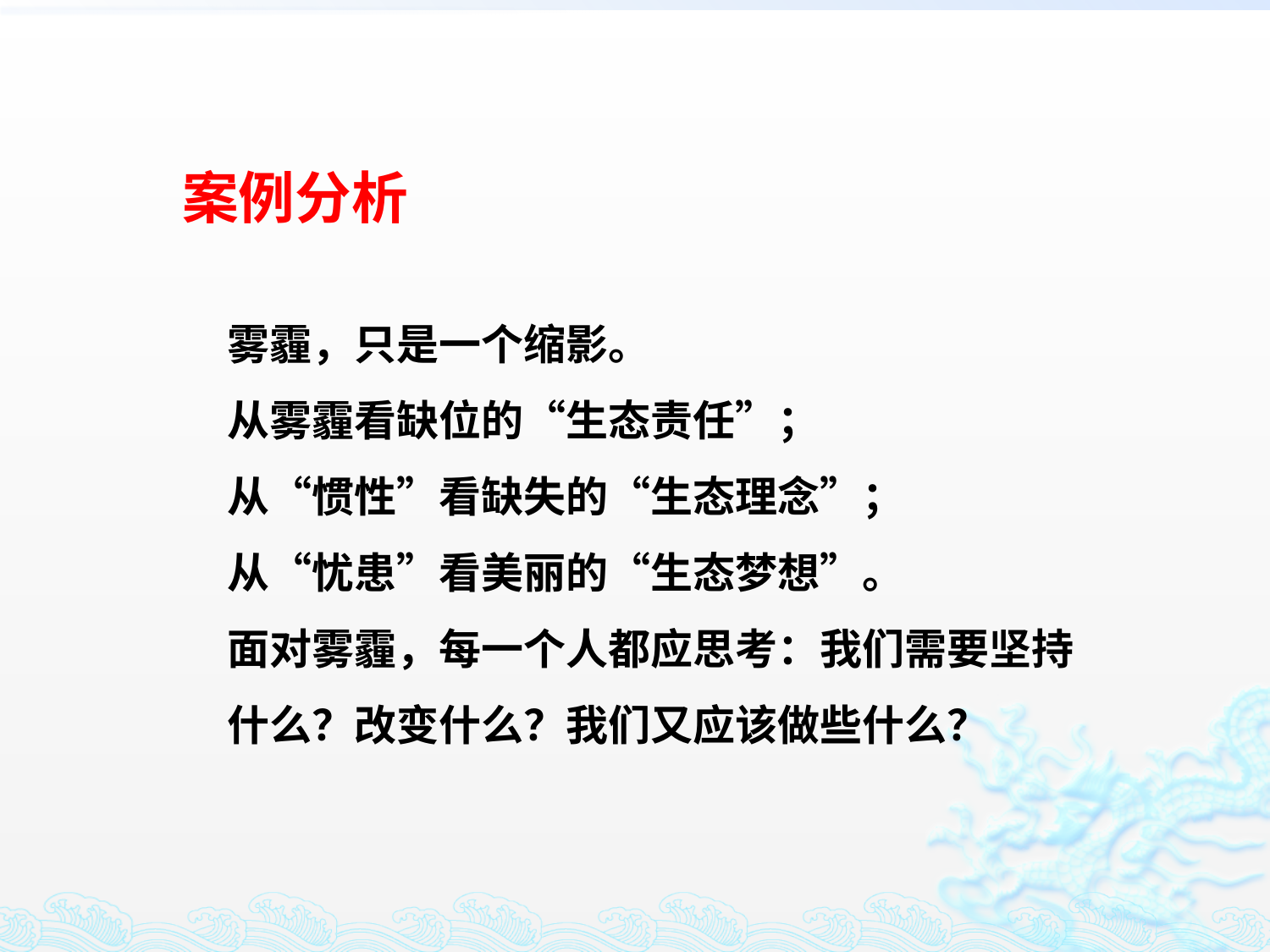

案例分析
雾霾，只是一个缩影。
从雾霾看缺位的“生态责任”；
从“惯性”看缺失的“生态理念”；
从“忧患”看美丽的“生态梦想”。
面对雾霾，每一个人都应思考：我们需要坚持什么？改变什么？我们又应该做些什么？